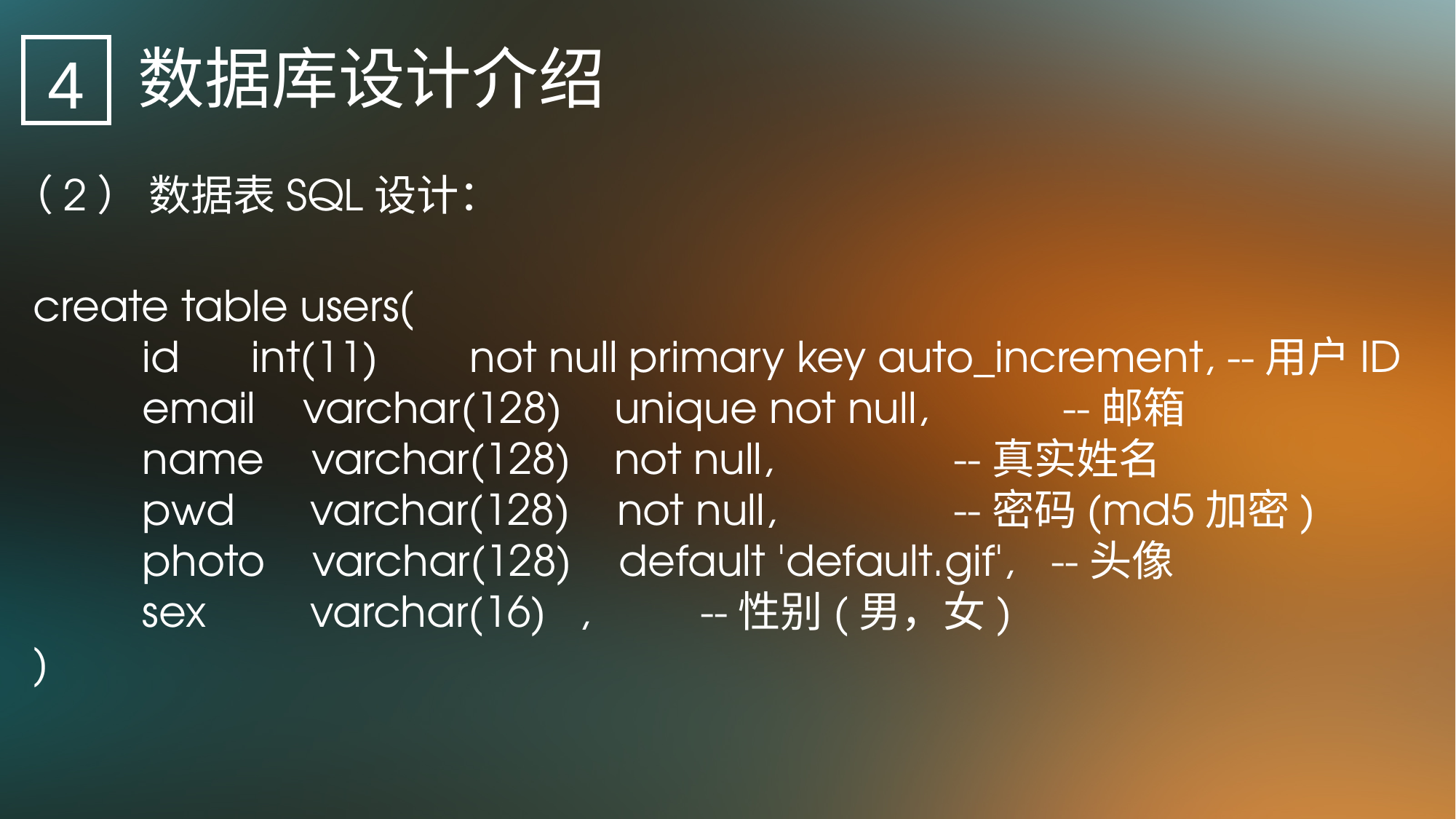

数据库设计介绍

4
（2） 数据表SQL设计：
create table users(
	id	int(11)	not null primary key auto_increment, --用户ID
	email    varchar(128)	   unique not null,	    --邮箱
	name    varchar(128)	   not null,		    --真实姓名
	pwd	     varchar(128)    not null,		    --密码(md5加密)
	photo    varchar(128)    default 'default.gif',	   --头像
	sex	     varchar(16)	,	 --性别(男，女)
)